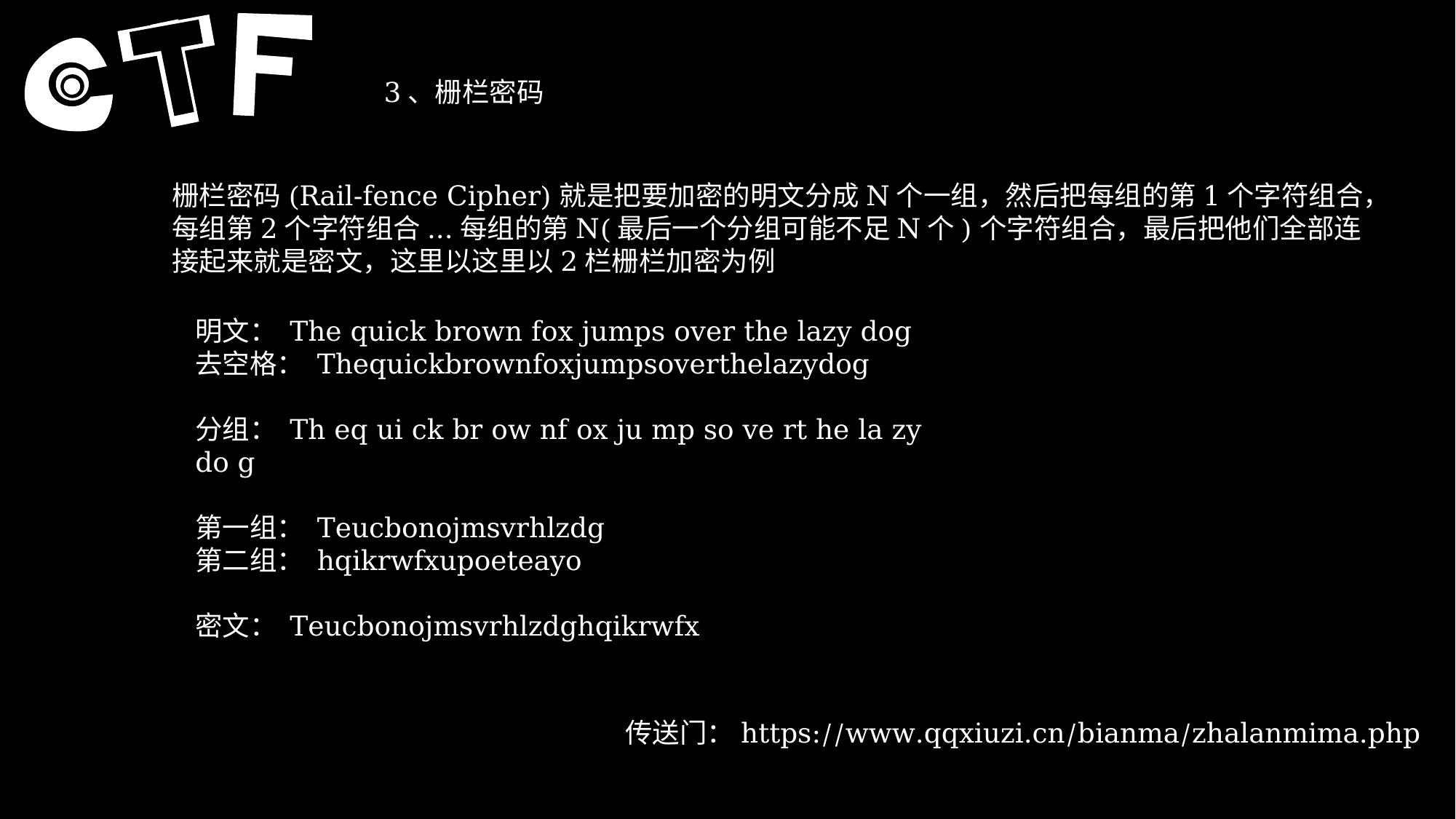

3、栅栏密码
栅栏密码(Rail-fence Cipher)就是把要加密的明文分成N个一组，然后把每组的第1个字符组合，每组第2个字符组合...每组的第N(最后一个分组可能不足N个)个字符组合，最后把他们全部连接起来就是密文，这里以这里以2栏栅栏加密为例
2栏栅栏加密为例。
明文： The quick brown fox jumps over the lazy dog
去空格： Thequickbrownfoxjumpsoverthelazydog

分组： Th eq ui ck br ow nf ox ju mp so ve rt he la zy do g

第一组： Teucbonojmsvrhlzdg
第二组： hqikrwfxupoeteayo

密文： Teucbonojmsvrhlzdghqikrwfxupoeteayo
RI

传送门：https://www.qqxiuzi.cn/bianma/zhalanmima.php